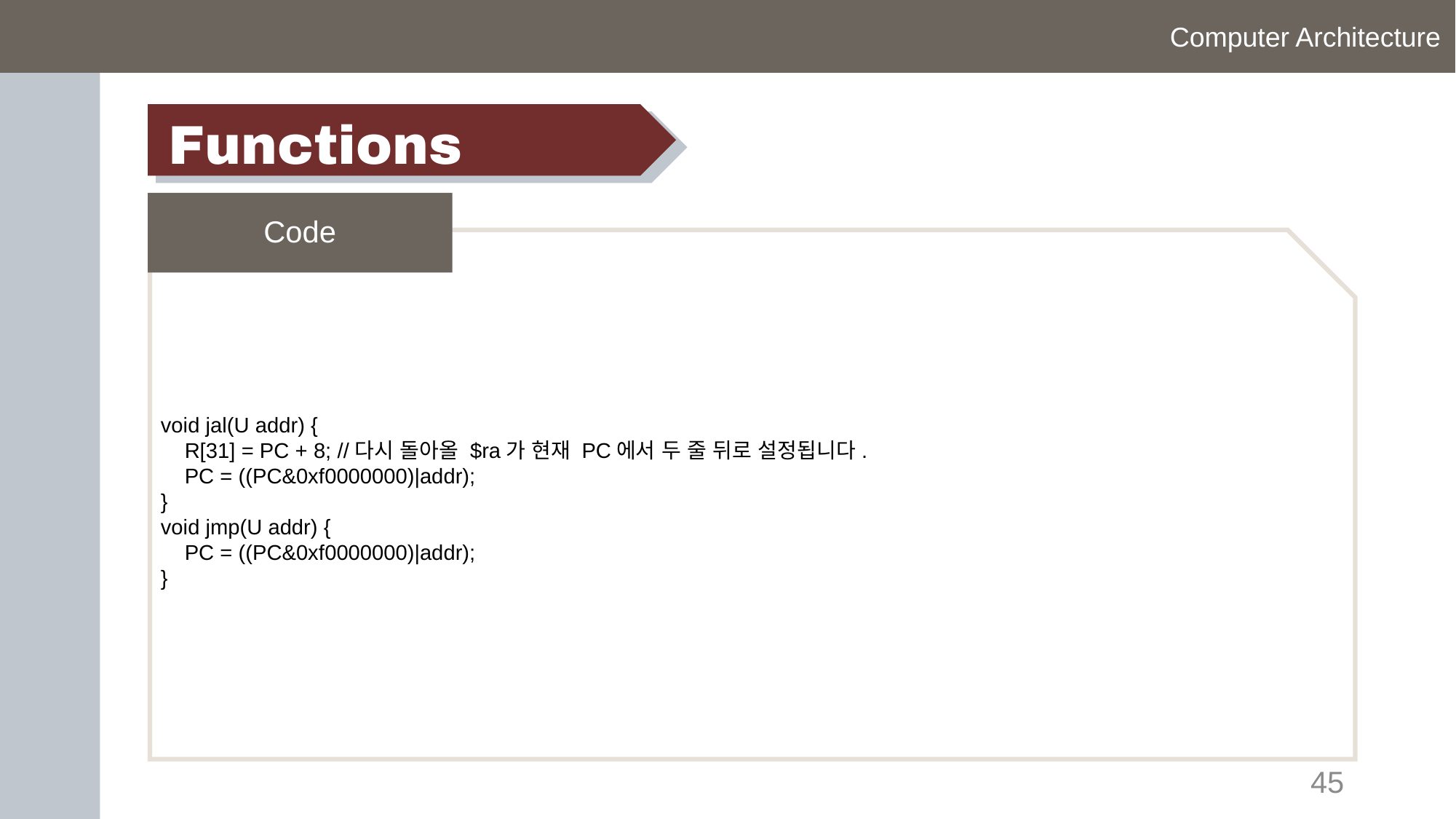

Computer Architecture
Functions

Code

void jal(U addr) {
    R[31] = PC + 8; //다시 돌아올 $ra가 현재 PC에서 두 줄 뒤로 설정됩니다.
    PC = ((PC&0xf0000000)|addr);
}
void jmp(U addr) {
    PC = ((PC&0xf0000000)|addr);
}

45